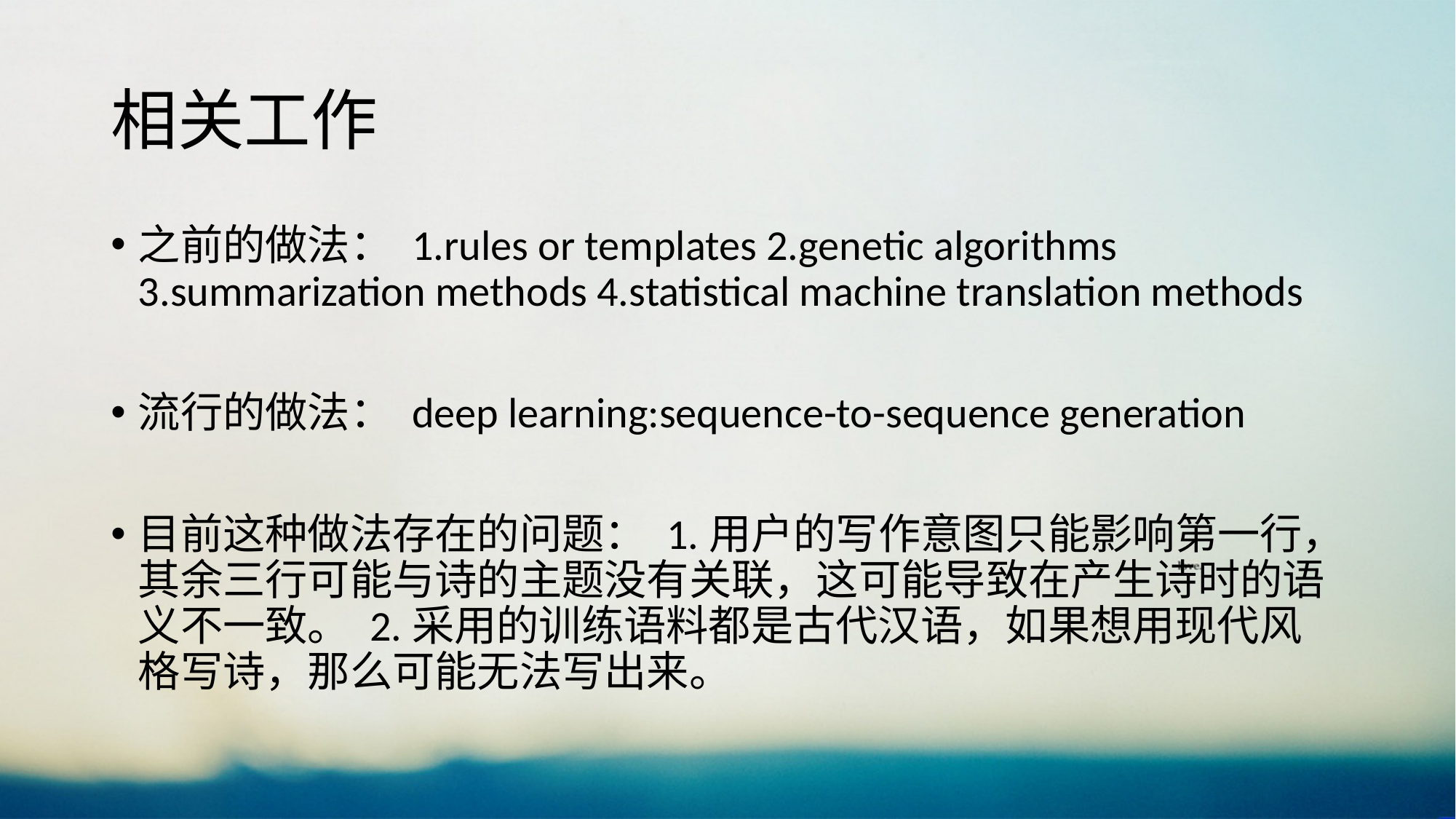

# 相关工作
之前的做法： 1.rules or templates 2.genetic algorithms 3.summarization methods 4.statistical machine translation methods

流行的做法： deep learning:sequence-to-sequence generation

目前这种做法存在的问题： 1.用户的写作意图只能影响第一行，其余三行可能与诗的主题没有关联，这可能导致在产生诗时的语义不一致。 2.采用的训练语料都是古代汉语，如果想用现代风格写诗，那么可能无法写出来。